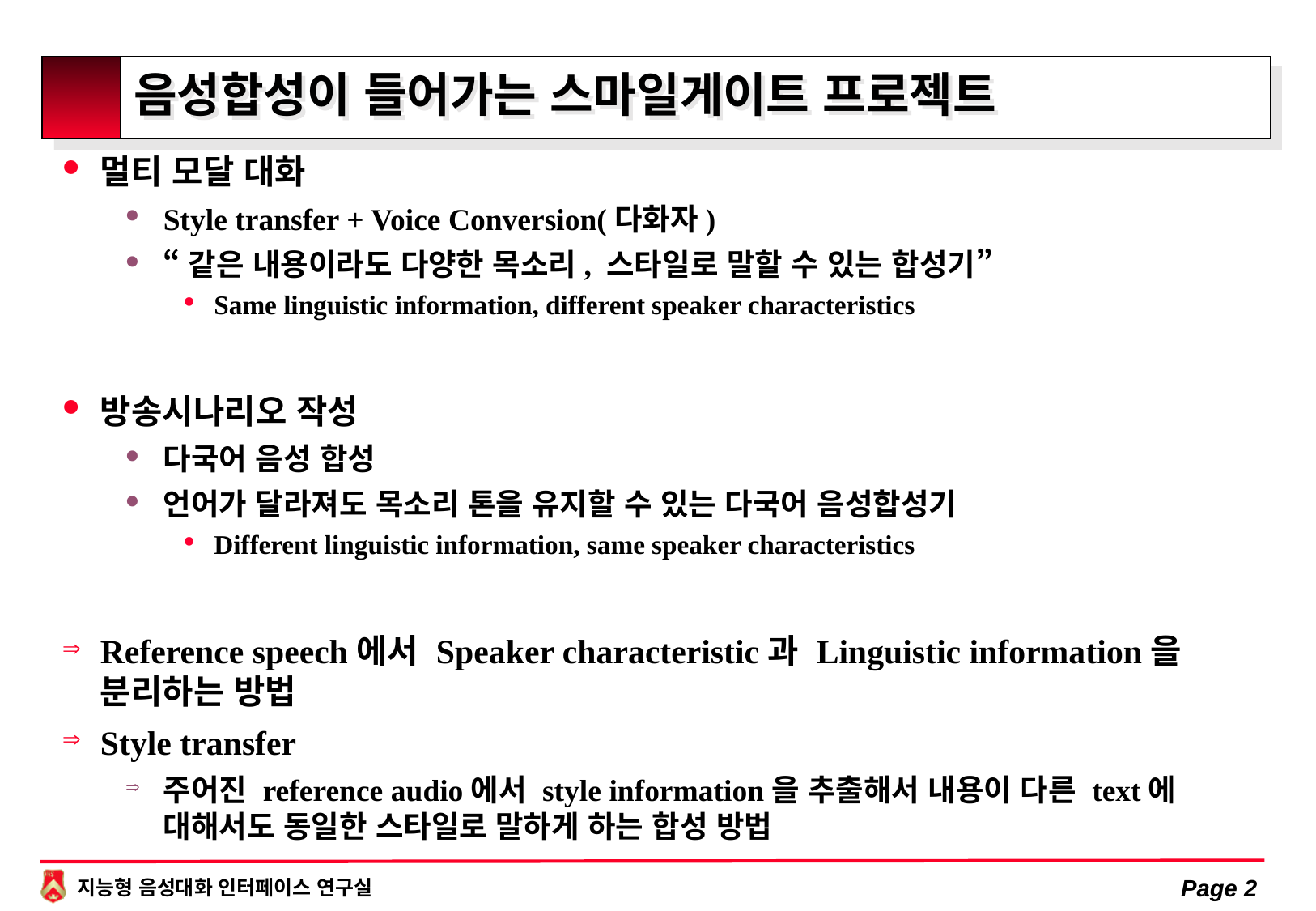

# 음성합성이 들어가는 스마일게이트 프로젝트
멀티 모달 대화
Style transfer + Voice Conversion(다화자)
“같은 내용이라도 다양한 목소리, 스타일로 말할 수 있는 합성기”
Same linguistic information, different speaker characteristics

방송시나리오 작성
다국어 음성 합성
언어가 달라져도 목소리 톤을 유지할 수 있는 다국어 음성합성기
Different linguistic information, same speaker characteristics

Reference speech에서 Speaker characteristic과 Linguistic information을 분리하는 방법
Style transfer
주어진 reference audio에서 style information을 추출해서 내용이 다른 text에 대해서도 동일한 스타일로 말하게 하는 합성 방법

Page 2